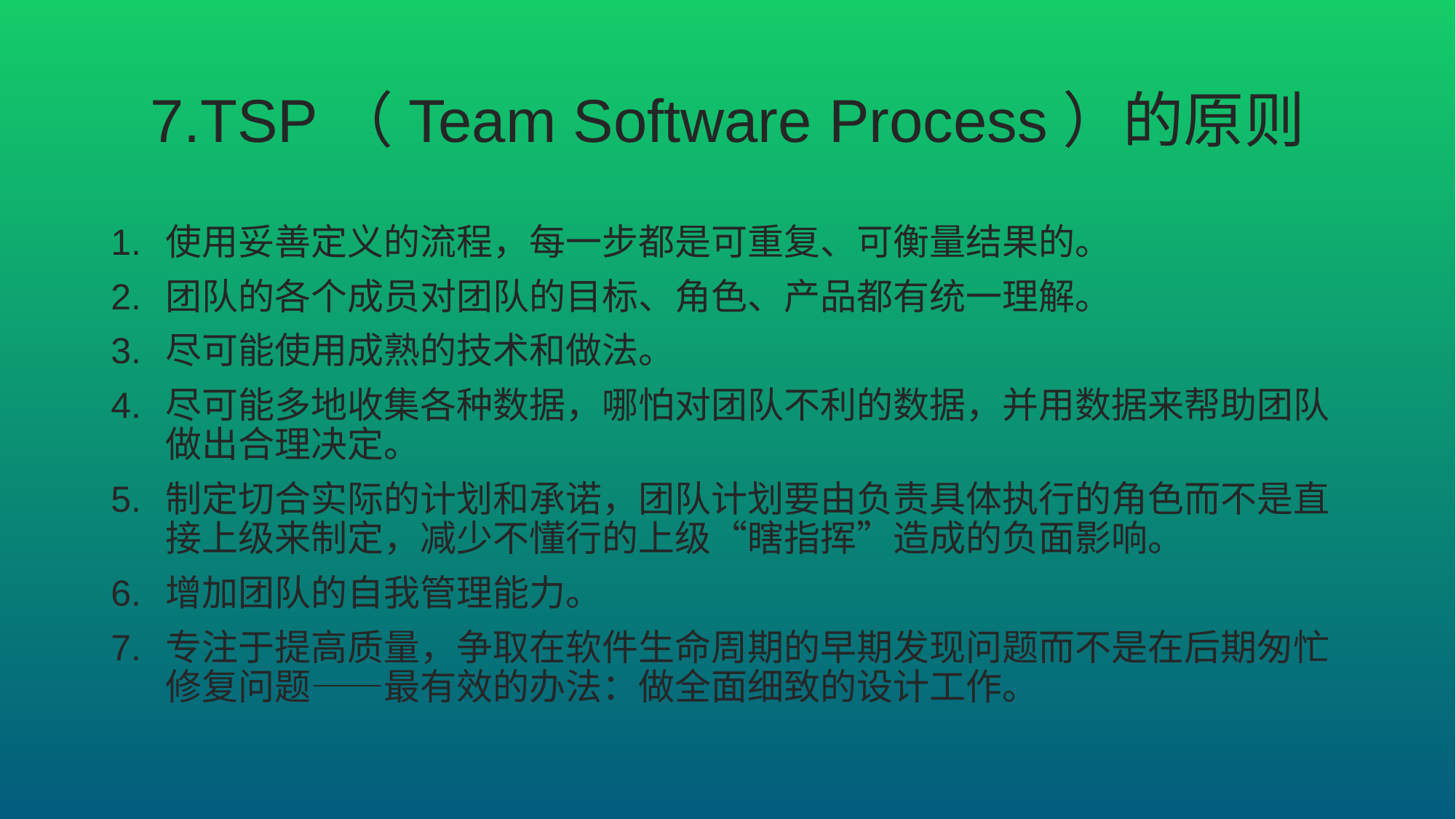

# 7.TSP（Team Software Process）的原则
使用妥善定义的流程，每一步都是可重复、可衡量结果的。
团队的各个成员对团队的目标、角色、产品都有统一理解。
尽可能使用成熟的技术和做法。
尽可能多地收集各种数据，哪怕对团队不利的数据，并用数据来帮助团队做出合理决定。
制定切合实际的计划和承诺，团队计划要由负责具体执行的角色而不是直接上级来制定，减少不懂行的上级“瞎指挥”造成的负面影响。
增加团队的自我管理能力。
专注于提高质量，争取在软件生命周期的早期发现问题而不是在后期匆忙修复问题——最有效的办法：做全面细致的设计工作。